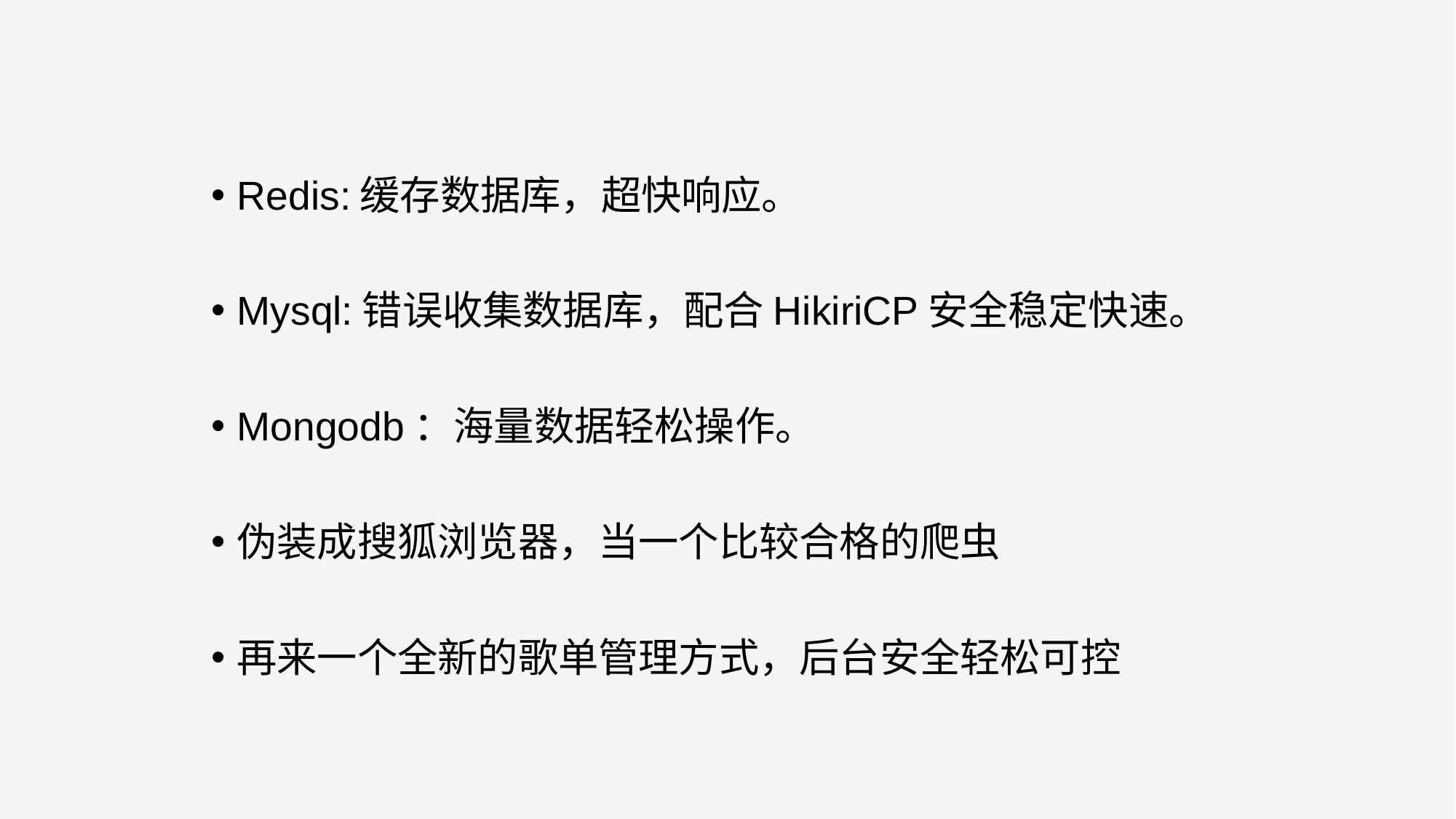

Redis:缓存数据库，超快响应。

Mysql:错误收集数据库，配合HikiriCP安全稳定快速。

Mongodb：海量数据轻松操作。

伪装成搜狐浏览器，当一个比较合格的爬虫

再来一个全新的歌单管理方式，后台安全轻松可控